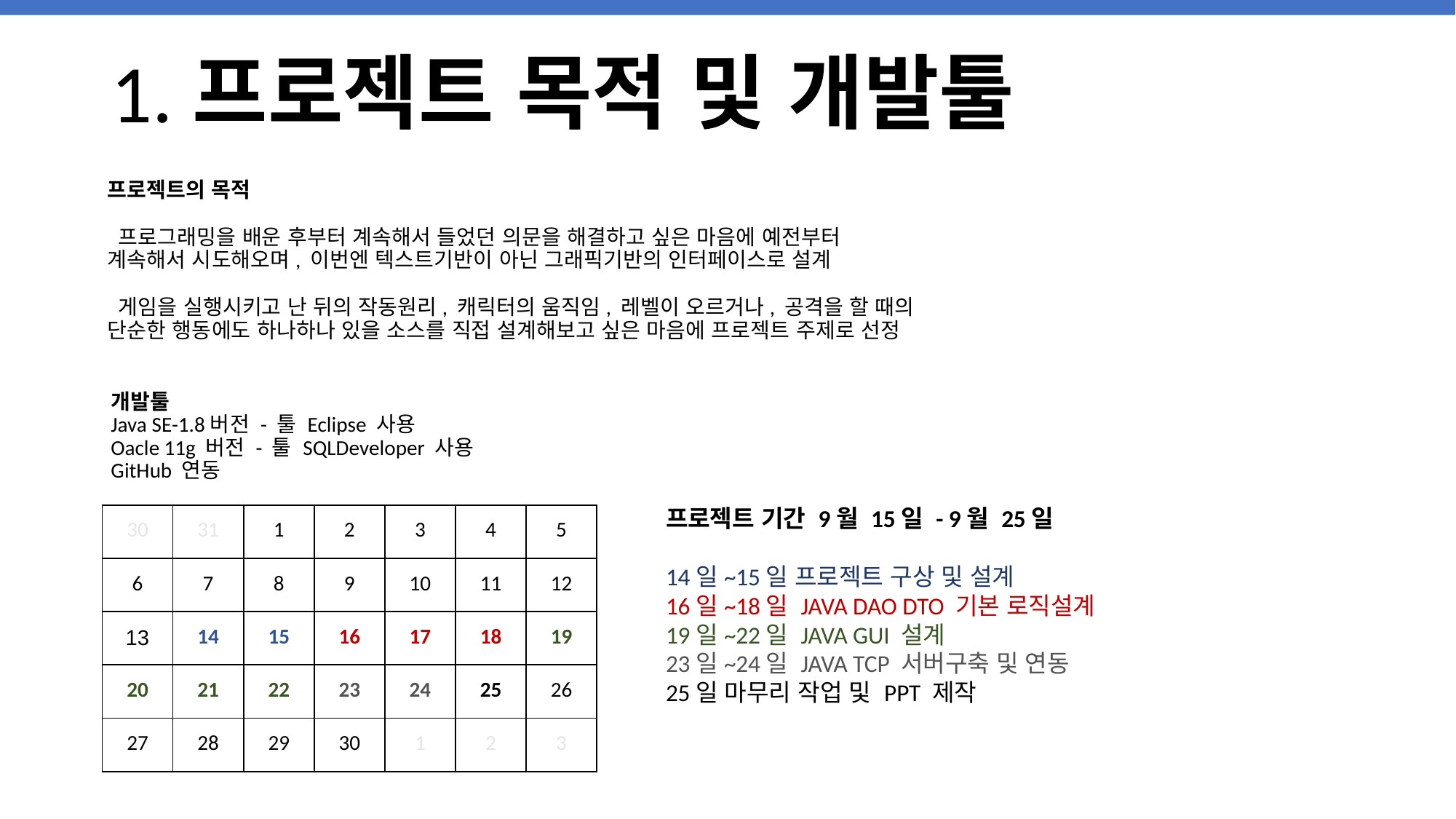

1.프로젝트 목적 및 개발툴
프로젝트의 목적
 프로그래밍을 배운 후부터 계속해서 들었던 의문을 해결하고 싶은 마음에 예전부터 계속해서 시도해오며, 이번엔 텍스트기반이 아닌 그래픽기반의 인터페이스로 설계
 게임을 실행시키고 난 뒤의 작동원리, 캐릭터의 움직임, 레벨이 오르거나, 공격을 할 때의 단순한 행동에도 하나하나 있을 소스를 직접 설계해보고 싶은 마음에 프로젝트 주제로 선정
개발툴
Java SE-1.8버전 - 툴 Eclipse 사용
Oacle 11g 버전 - 툴 SQLDeveloper 사용
GitHub 연동
프로젝트 기간 9월 15일 - 9월 25일

14일~15일 프로젝트 구상 및 설계
16일~18일 JAVA DAO DTO 기본 로직설계
19일~22일 JAVA GUI 설계
23일~24일 JAVA TCP 서버구축 및 연동
25일 마무리 작업 및 PPT 제작
| 30 | 31 | 1 | 2 | 3 | 4 | 5 |
| --- | --- | --- | --- | --- | --- | --- |
| 6 | 7 | 8 | 9 | 10 | 11 | 12 |
| 13 | 14 | 15 | 16 | 17 | 18 | 19 |
| 20 | 21 | 22 | 23 | 24 | 25 | 26 |
| 27 | 28 | 29 | 30 | 1 | 2 | 3 |